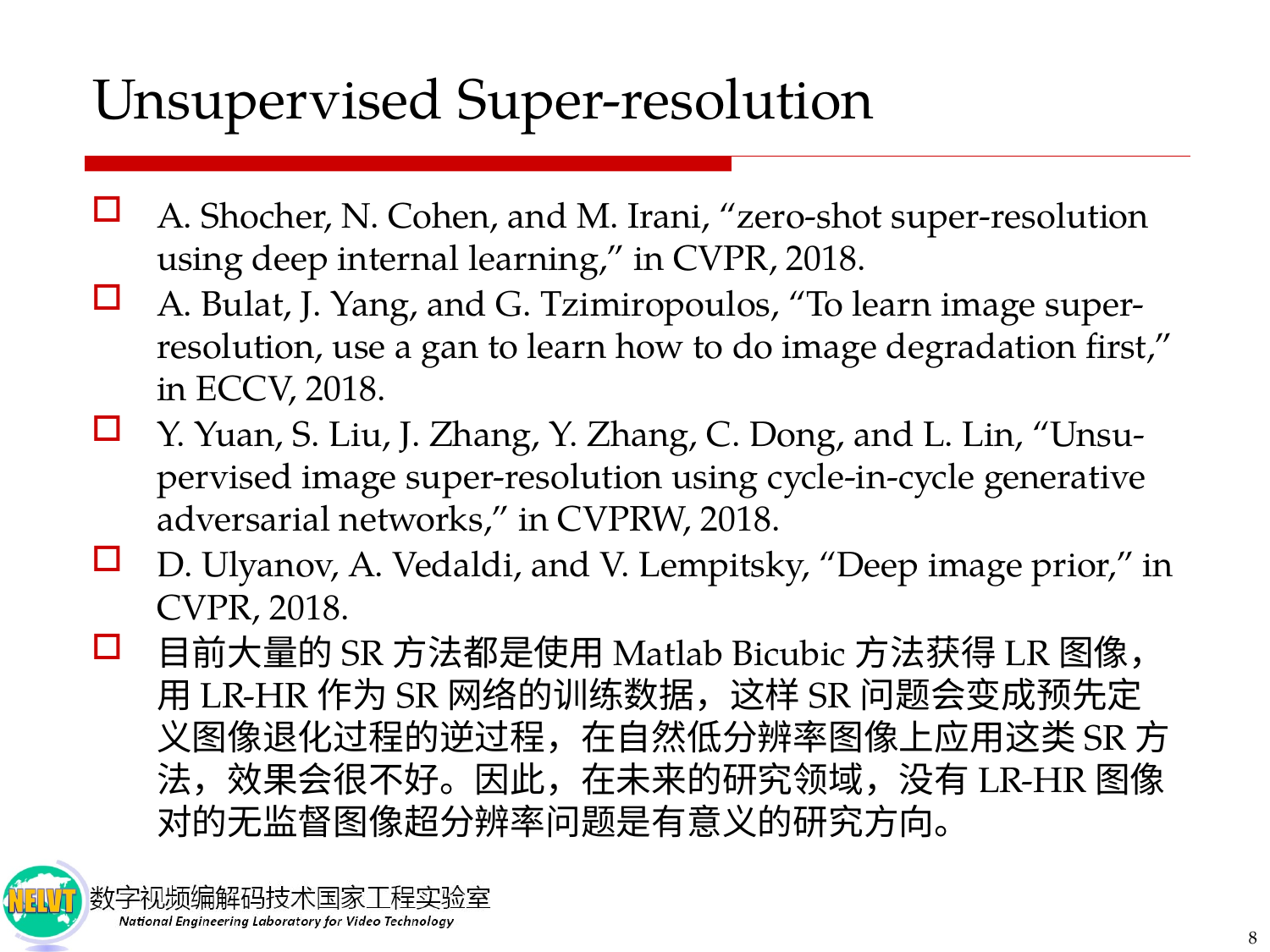

# Unsupervised Super-resolution
A. Shocher, N. Cohen, and M. Irani, “zero-shot super-resolution using deep internal learning,” in CVPR, 2018.
A. Bulat, J. Yang, and G. Tzimiropoulos, “To learn image super- resolution, use a gan to learn how to do image degradation first,” in ECCV, 2018.
Y. Yuan, S. Liu, J. Zhang, Y. Zhang, C. Dong, and L. Lin, “Unsu- pervised image super-resolution using cycle-in-cycle generative adversarial networks,” in CVPRW, 2018.
D. Ulyanov, A. Vedaldi, and V. Lempitsky, “Deep image prior,” in CVPR, 2018.
目前大量的SR方法都是使用Matlab Bicubic方法获得LR图像，用LR-HR作为SR网络的训练数据，这样SR问题会变成预先定义图像退化过程的逆过程，在自然低分辨率图像上应用这类SR方法，效果会很不好。因此，在未来的研究领域，没有LR-HR图像对的无监督图像超分辨率问题是有意义的研究方向。
8